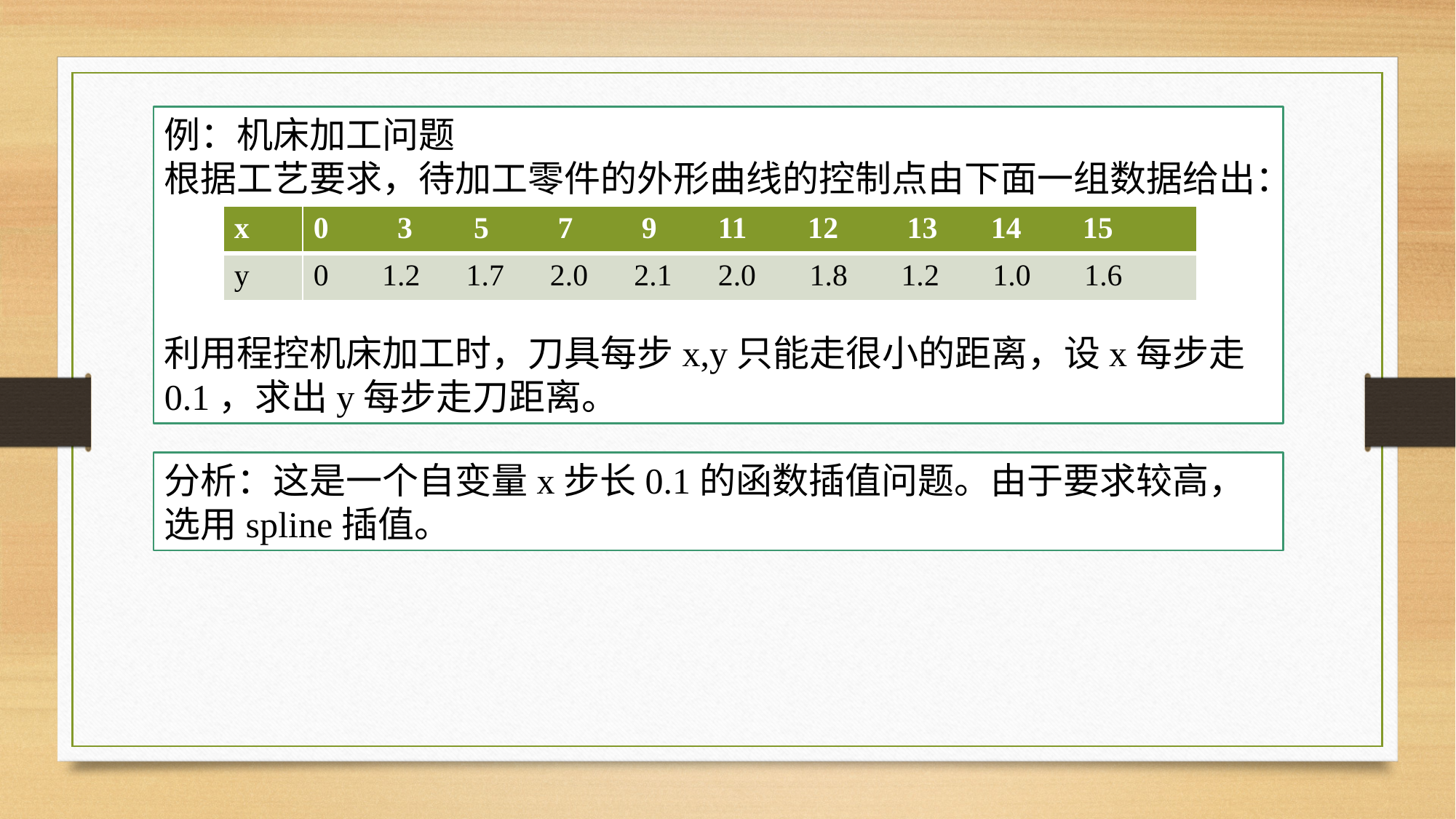

例：机床加工问题
根据工艺要求，待加工零件的外形曲线的控制点由下面一组数据给出：

利用程控机床加工时，刀具每步x,y只能走很小的距离，设x每步走0.1，求出y每步走刀距离。
| x | 0 3 5 7 9 11 12 13 14 15 |
| --- | --- |
| y | 0 1.2 1.7 2.0 2.1 2.0 1.8 1.2 1.0 1.6 |
分析：这是一个自变量x步长0.1的函数插值问题。由于要求较高，选用spline插值。